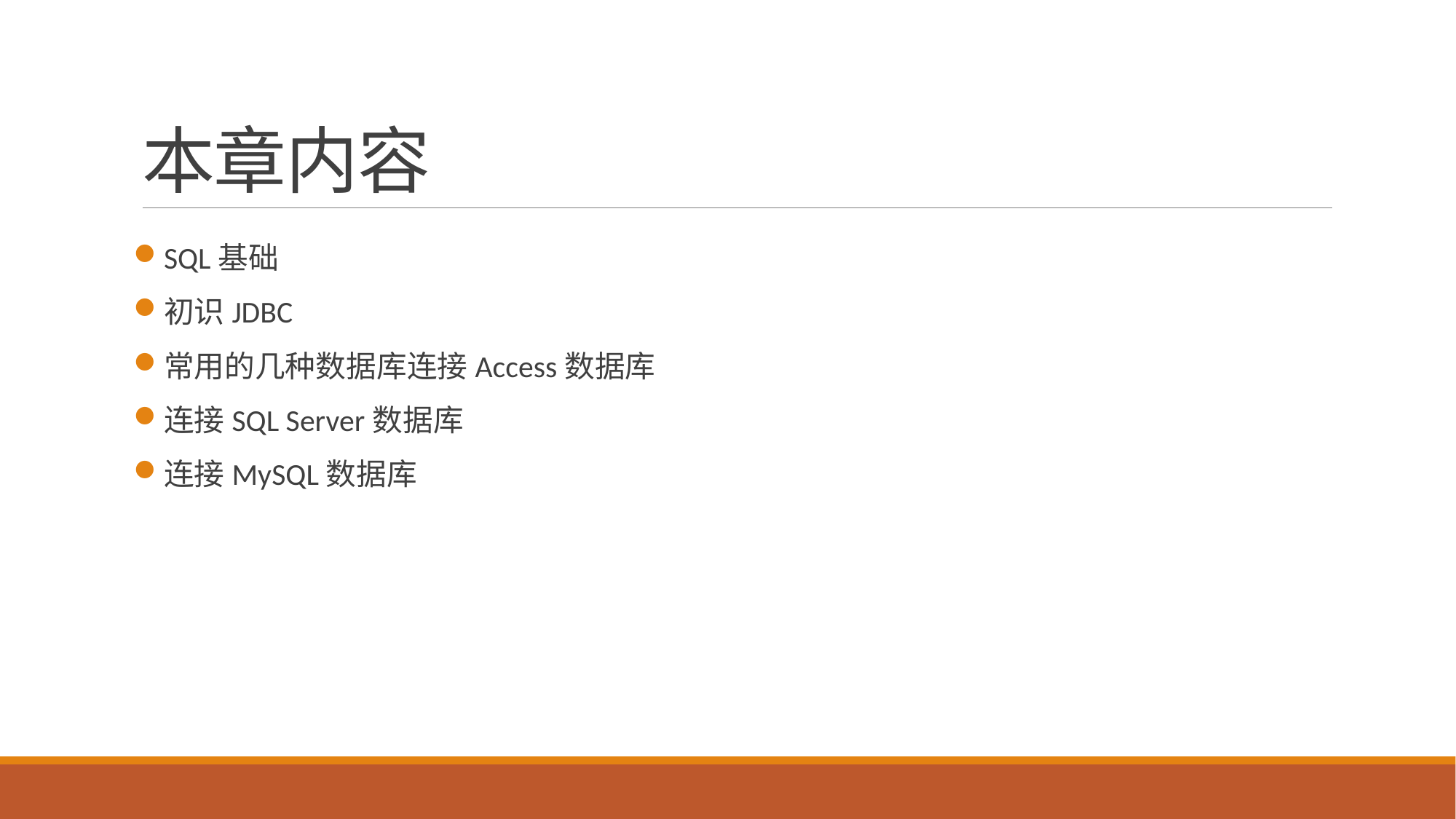

# 本章内容
SQL基础
初识JDBC
常用的几种数据库连接Access数据库
连接SQL Server数据库
连接MySQL数据库